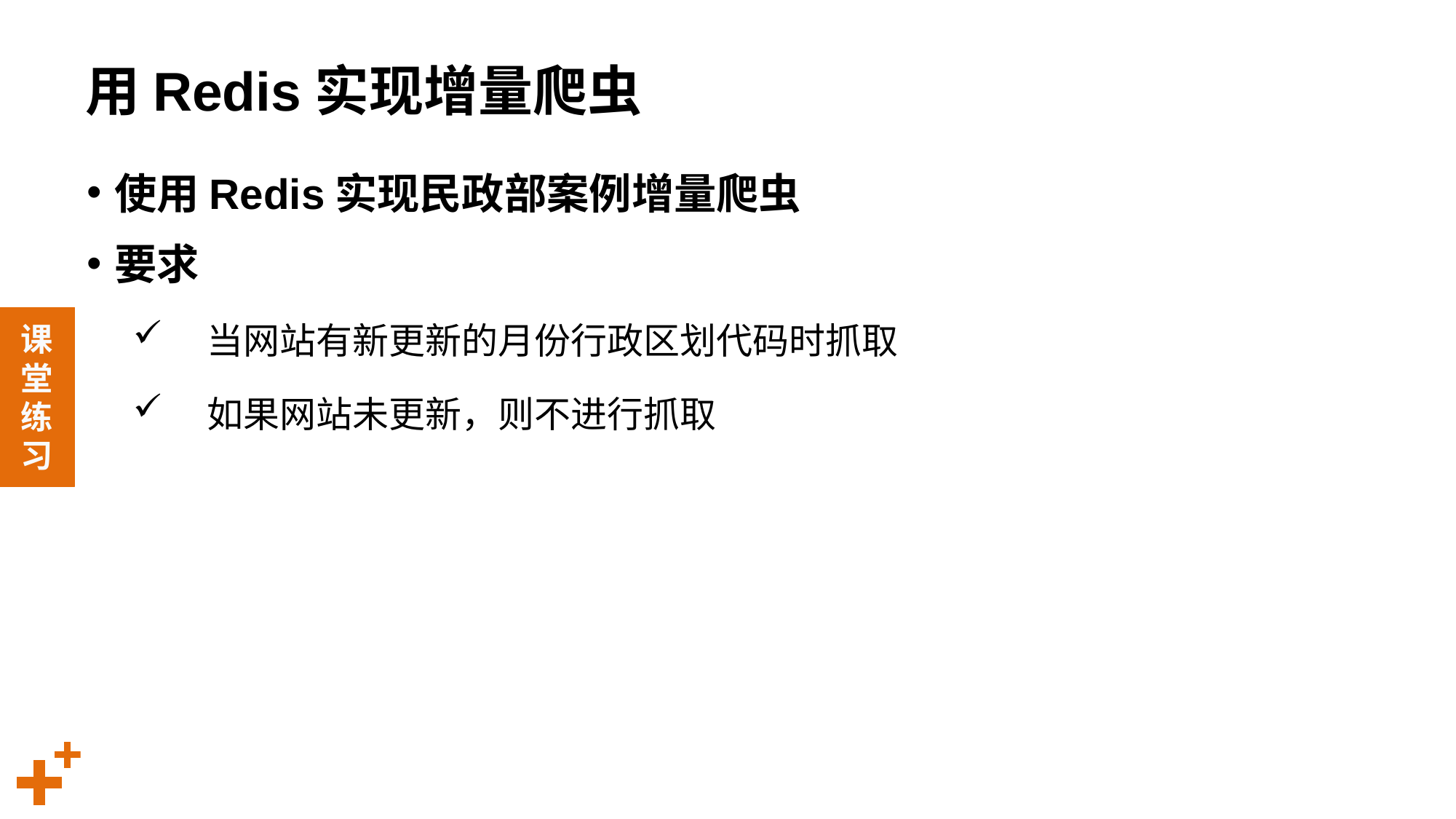

# 用Redis实现增量爬虫
使用Redis实现民政部案例增量爬虫
要求
   当网站有新更新的月份行政区划代码时抓取
   如果网站未更新，则不进行抓取